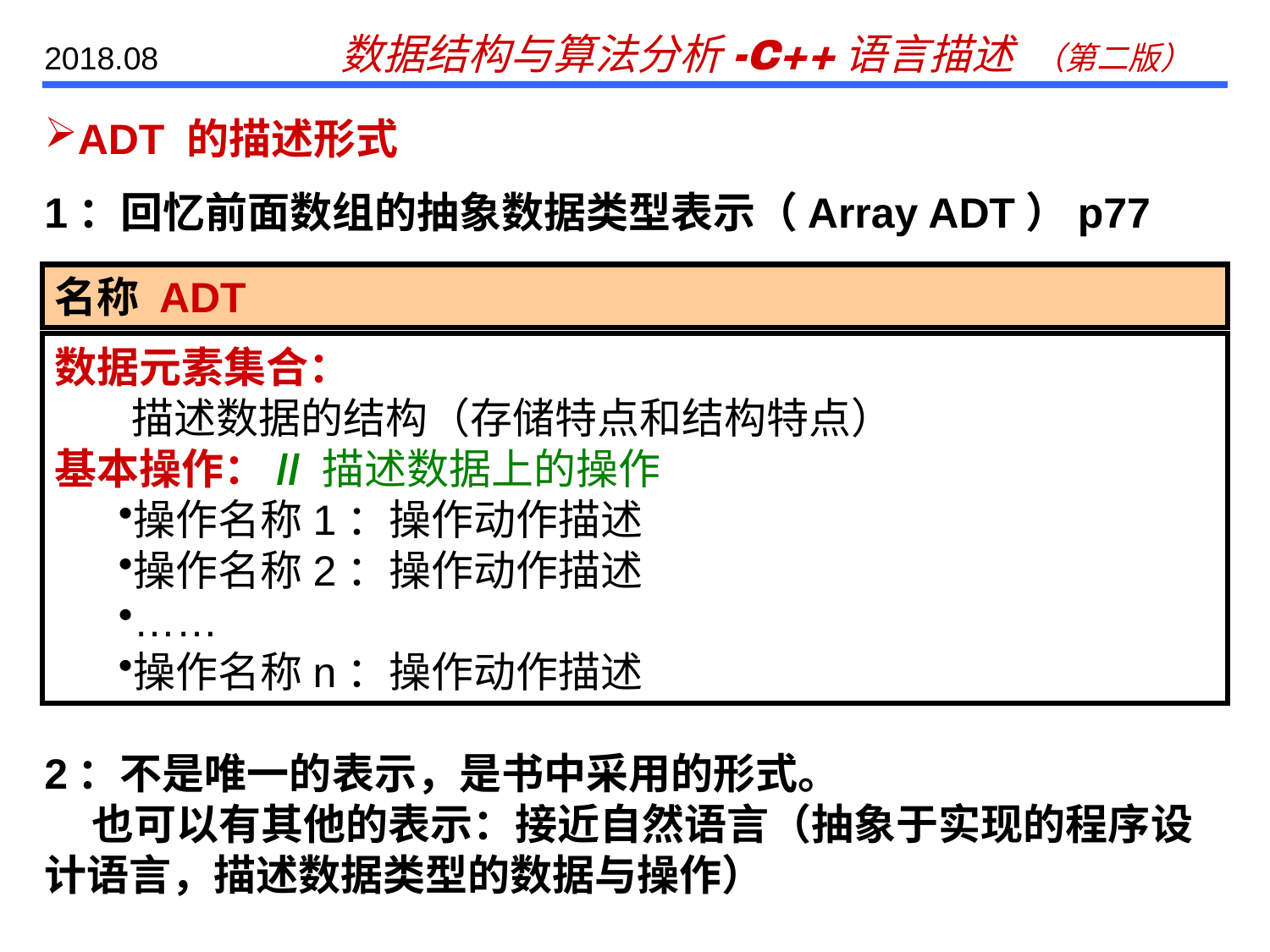

# ADT 的描述形式
1：回忆前面数组的抽象数据类型表示（Array ADT）p77
名称 ADT
数据元素集合：
       描述数据的结构（存储特点和结构特点）
基本操作：// 描述数据上的操作
操作名称1：操作动作描述
操作名称2：操作动作描述
……
操作名称n：操作动作描述
2：不是唯一的表示，是书中采用的形式。
     也可以有其他的表示：接近自然语言（抽象于实现的程序设计语言，描述数据类型的数据与操作）